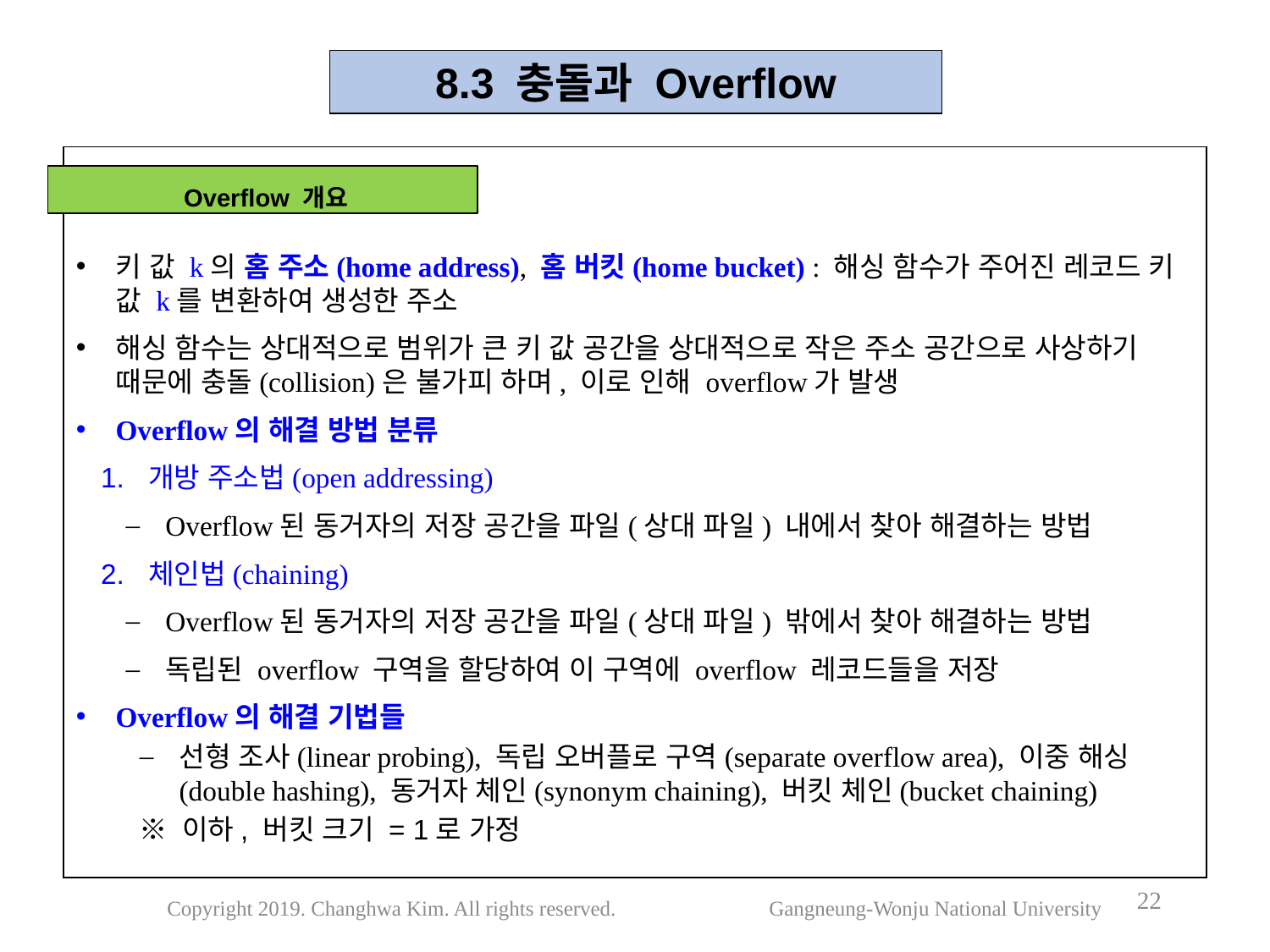

8.3 충돌과 Overflow

키 값 k의 홈 주소(home address), 홈 버킷(home bucket) : 해싱 함수가 주어진 레코드 키 값 k를 변환하여 생성한 주소
해싱 함수는 상대적으로 범위가 큰 키 값 공간을 상대적으로 작은 주소 공간으로 사상하기 때문에 충돌(collision)은 불가피 하며, 이로 인해 overflow가 발생
Overflow의 해결 방법 분류
개방 주소법(open addressing)
Overflow된 동거자의 저장 공간을 파일(상대 파일) 내에서 찾아 해결하는 방법
체인법(chaining)
Overflow된 동거자의 저장 공간을 파일(상대 파일) 밖에서 찾아 해결하는 방법
독립된 overflow 구역을 할당하여 이 구역에 overflow 레코드들을 저장
Overflow의 해결 기법들
선형 조사(linear probing), 독립 오버플로 구역(separate overflow area), 이중 해싱(double hashing), 동거자 체인(synonym chaining), 버킷 체인(bucket chaining)
※ 이하, 버킷 크기 = 1로 가정

 Overflow 개요
22
Copyright 2019. Changhwa Kim. All rights reserved.                             Gangneung-Wonju National University